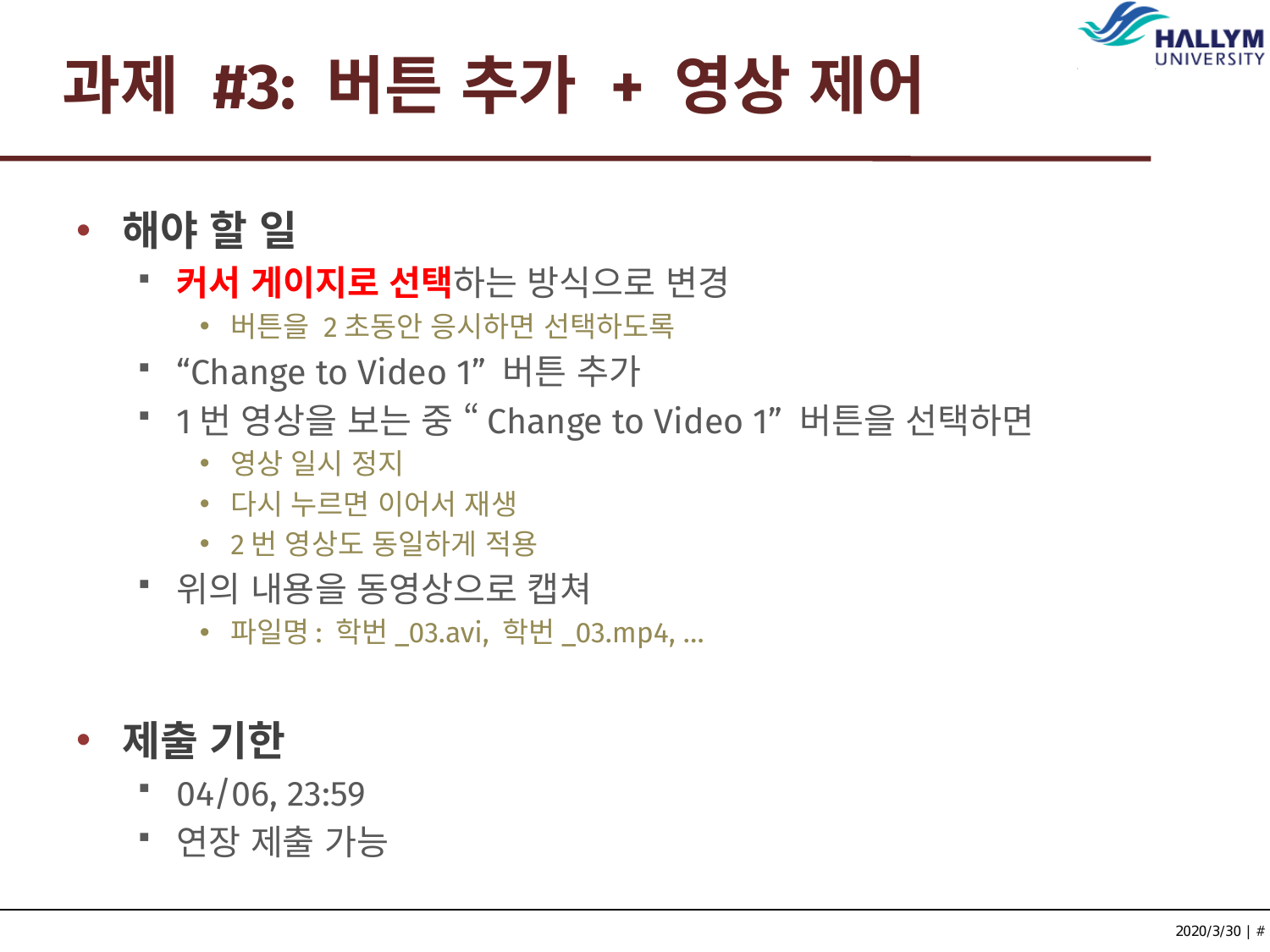

# 과제 #3: 버튼 추가 + 영상 제어
해야 할 일
커서 게이지로 선택하는 방식으로 변경
버튼을 2초동안 응시하면 선택하도록
“Change to Video 1” 버튼 추가
1번 영상을 보는 중 “Change to Video 1” 버튼을 선택하면
영상 일시 정지
다시 누르면 이어서 재생
2번 영상도 동일하게 적용
위의 내용을 동영상으로 캡쳐
파일명: 학번_03.avi, 학번_03.mp4, …

제출 기한
04/06, 23:59
연장 제출 가능